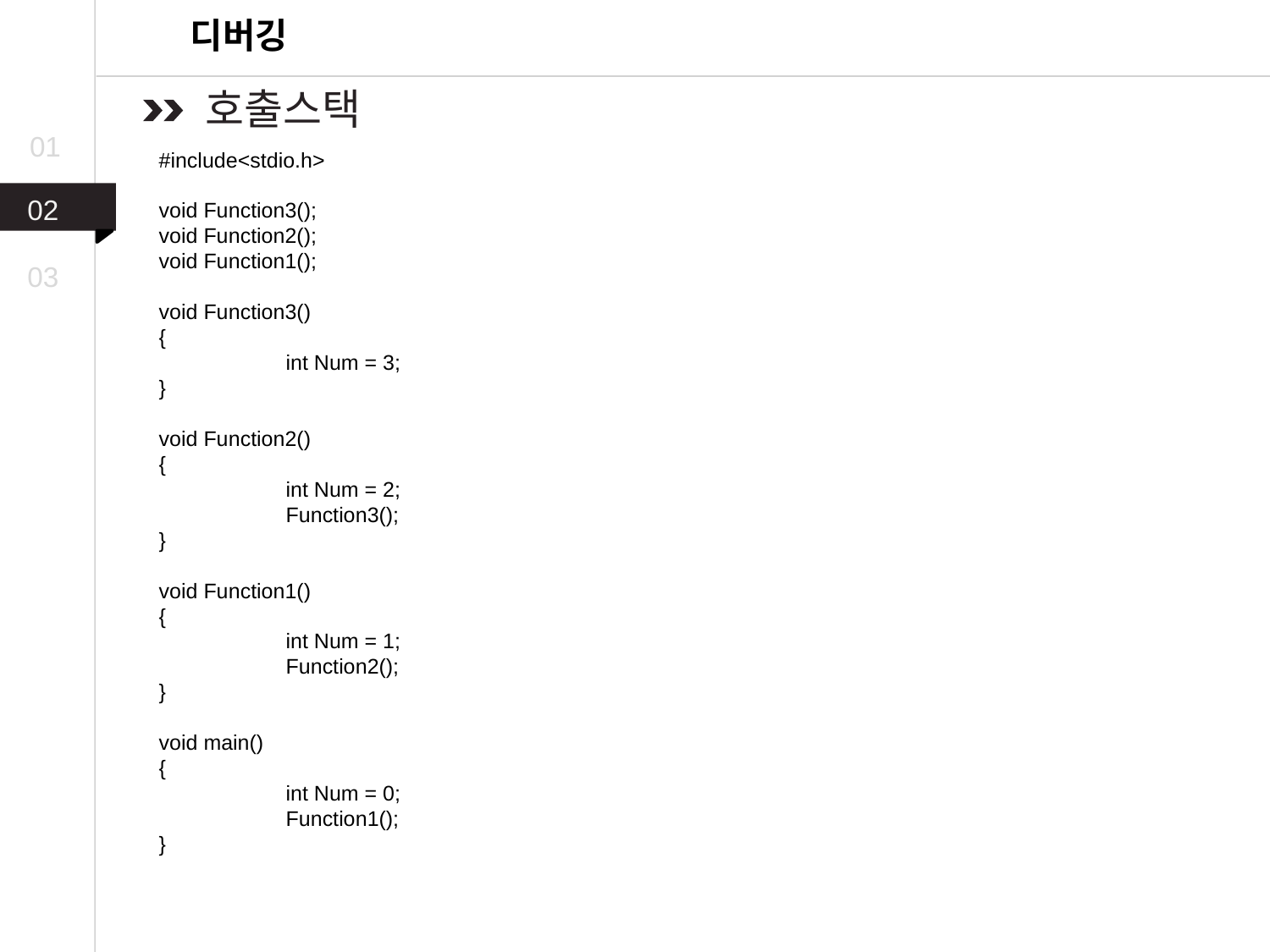

디버깅
 호출스택

01
#include<stdio.h>

void Function3();
void Function2();
void Function1();

void Function3()
{
	int Num = 3;
}

void Function2()
{
	int Num = 2;
	Function3();
}

void Function1()
{
	int Num = 1;
	Function2();
}

void main()
{
	int Num = 0;
	Function1();
}

02

03